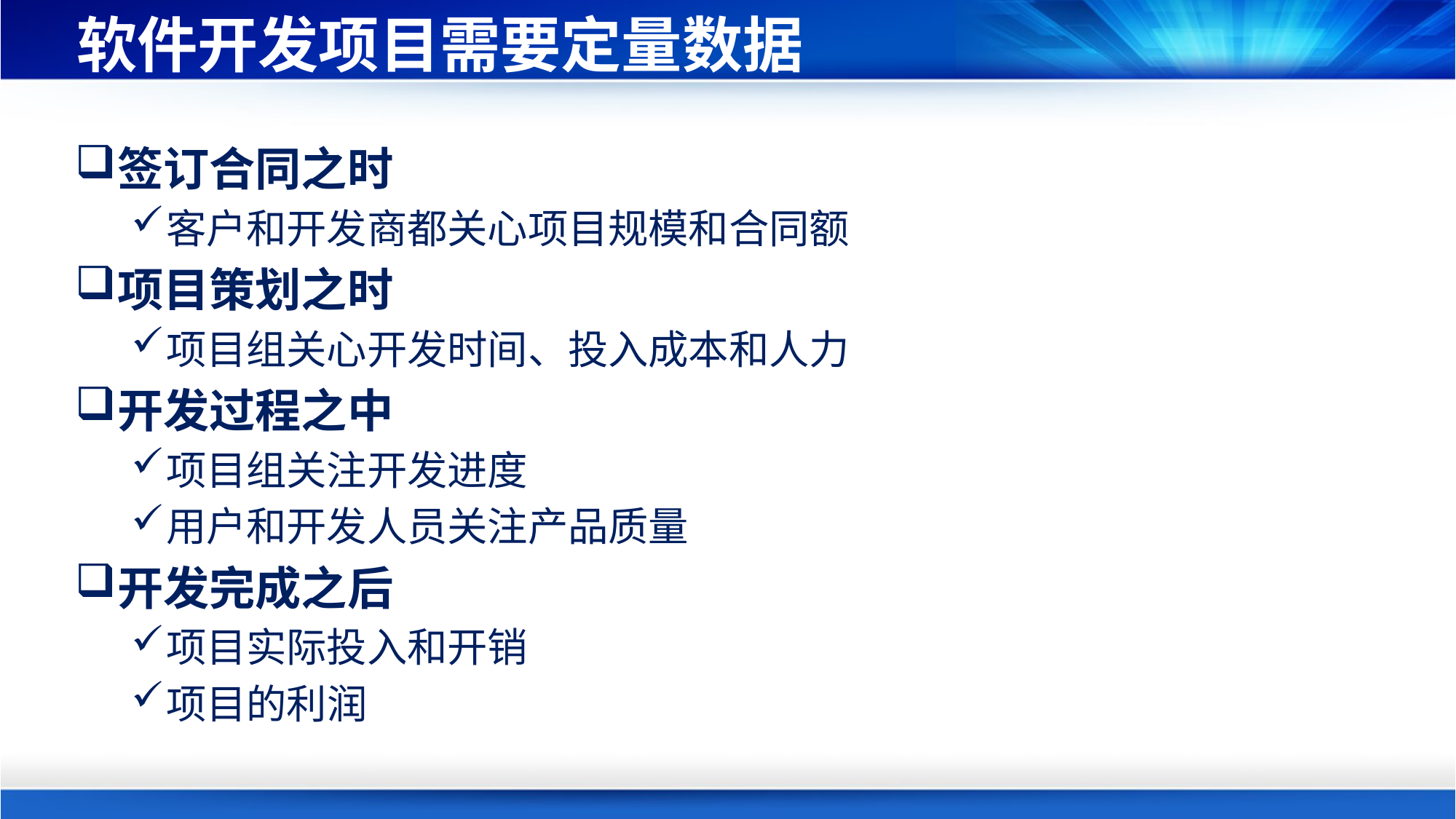

# 软件开发项目需要定量数据
签订合同之时
客户和开发商都关心项目规模和合同额
项目策划之时
项目组关心开发时间、投入成本和人力
开发过程之中
项目组关注开发进度
用户和开发人员关注产品质量
开发完成之后
项目实际投入和开销
项目的利润